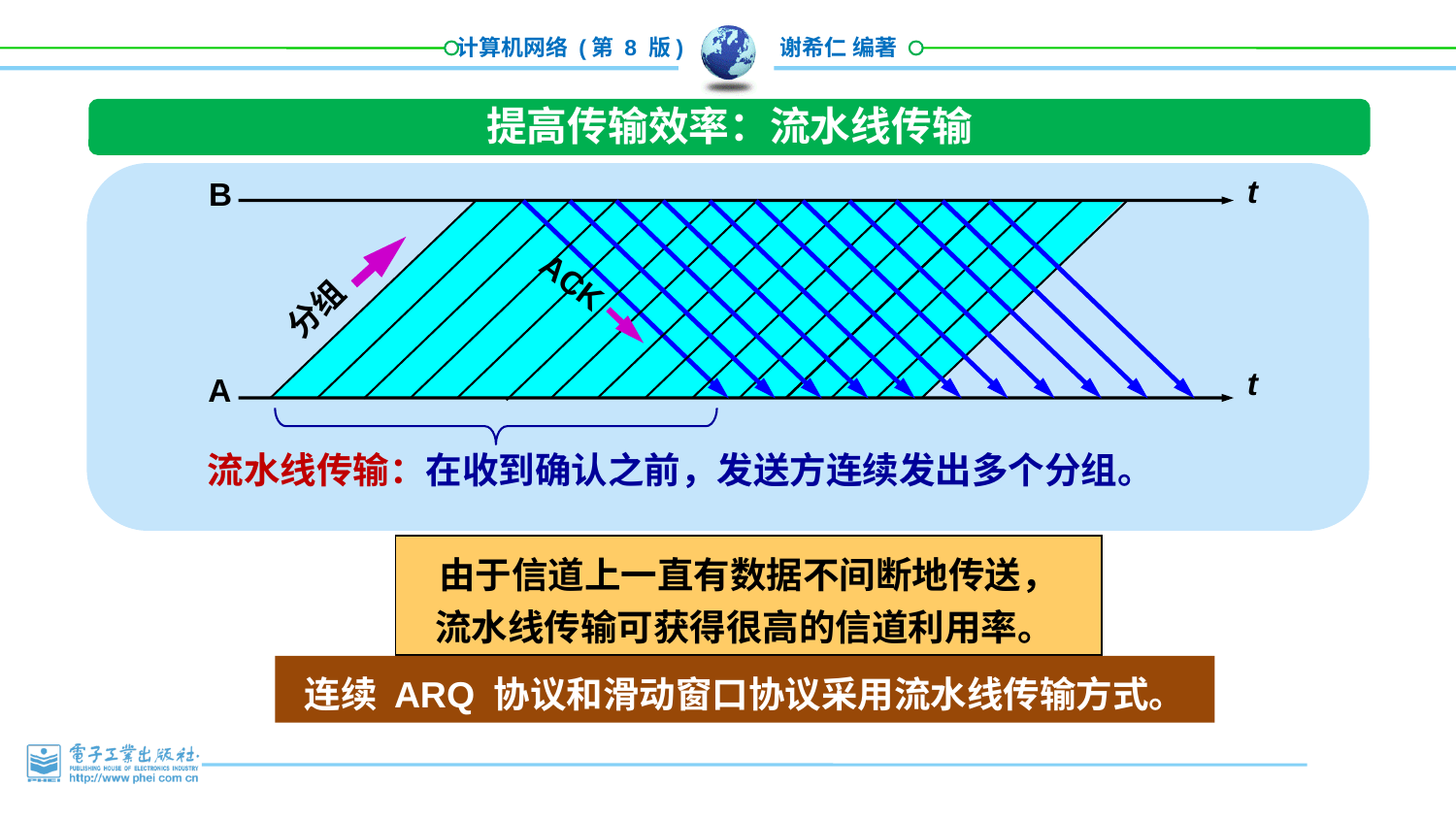

提高传输效率：流水线传输

t
B

ACK
分组

t
A

流水线传输：在收到确认之前，发送方连续发出多个分组。
由于信道上一直有数据不间断地传送，
流水线传输可获得很高的信道利用率。
连续 ARQ 协议和滑动窗口协议采用流水线传输方式。